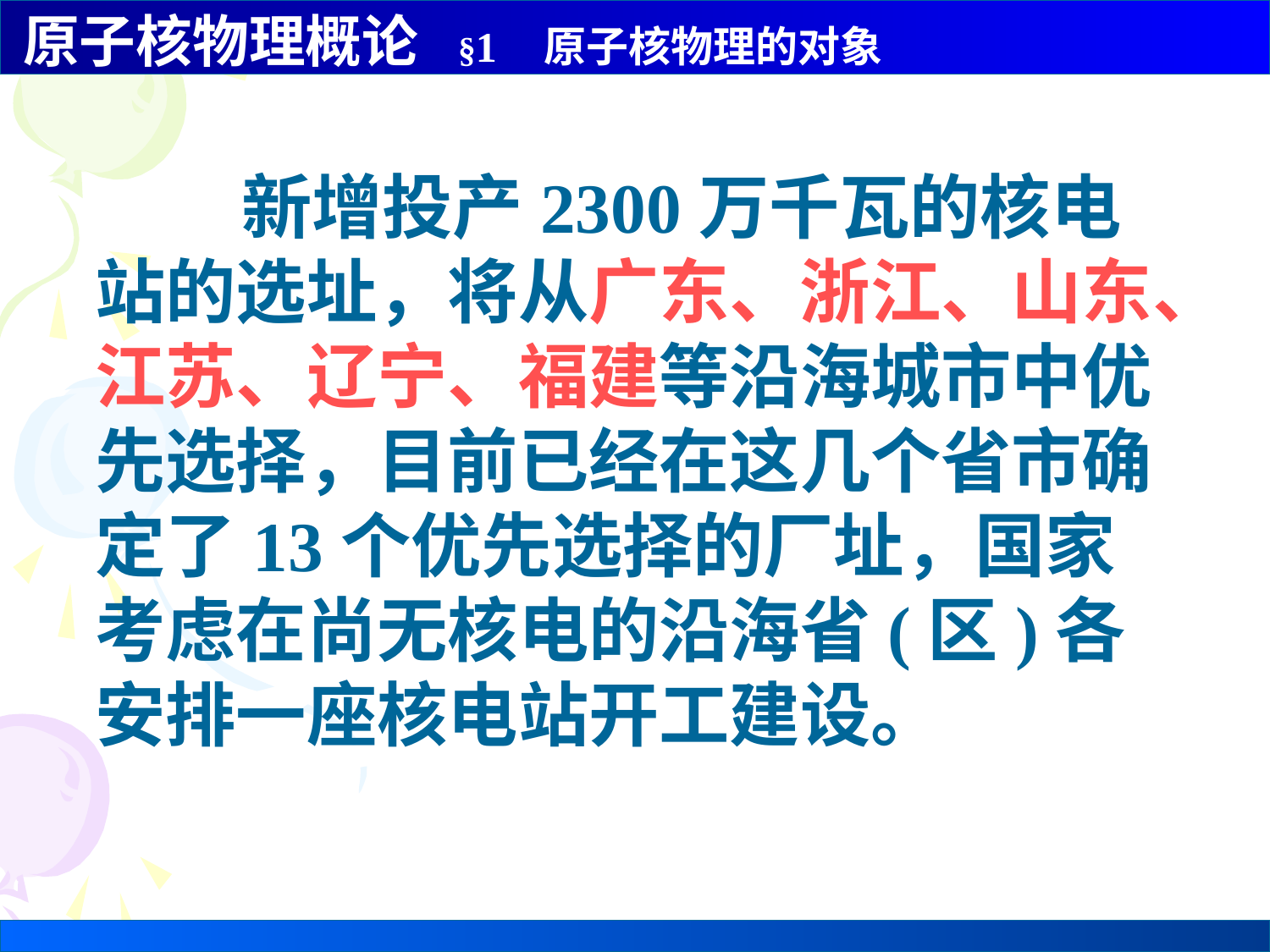

新增投产2300万千瓦的核电站的选址，将从广东、浙江、山东、江苏、辽宁、福建等沿海城市中优先选择，目前已经在这几个省市确定了13个优先选择的厂址，国家考虑在尚无核电的沿海省(区)各安排一座核电站开工建设。